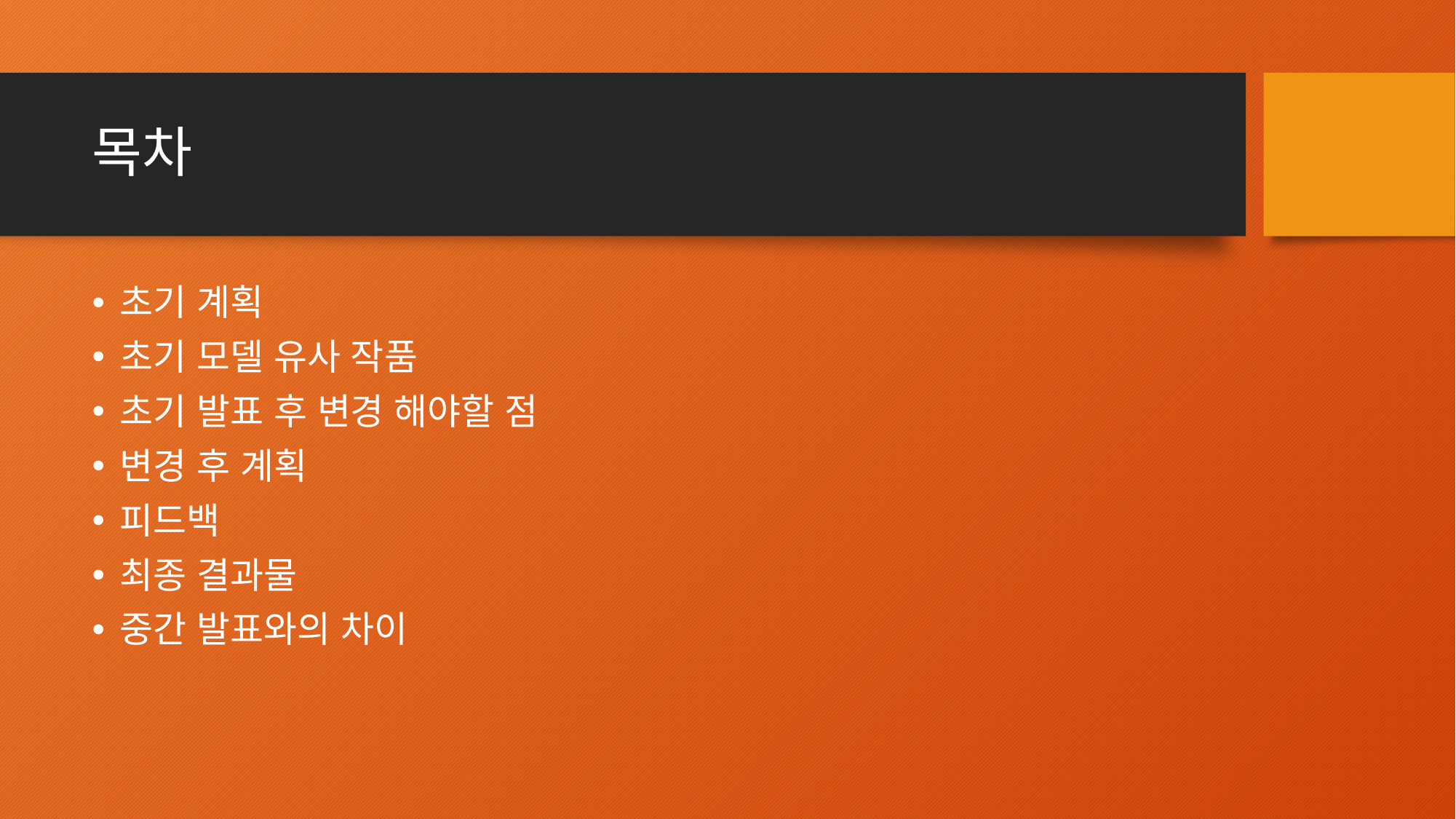

# 목차
초기 계획
초기 모델 유사 작품
초기 발표 후 변경 해야할 점
변경 후 계획
피드백
최종 결과물
중간 발표와의 차이